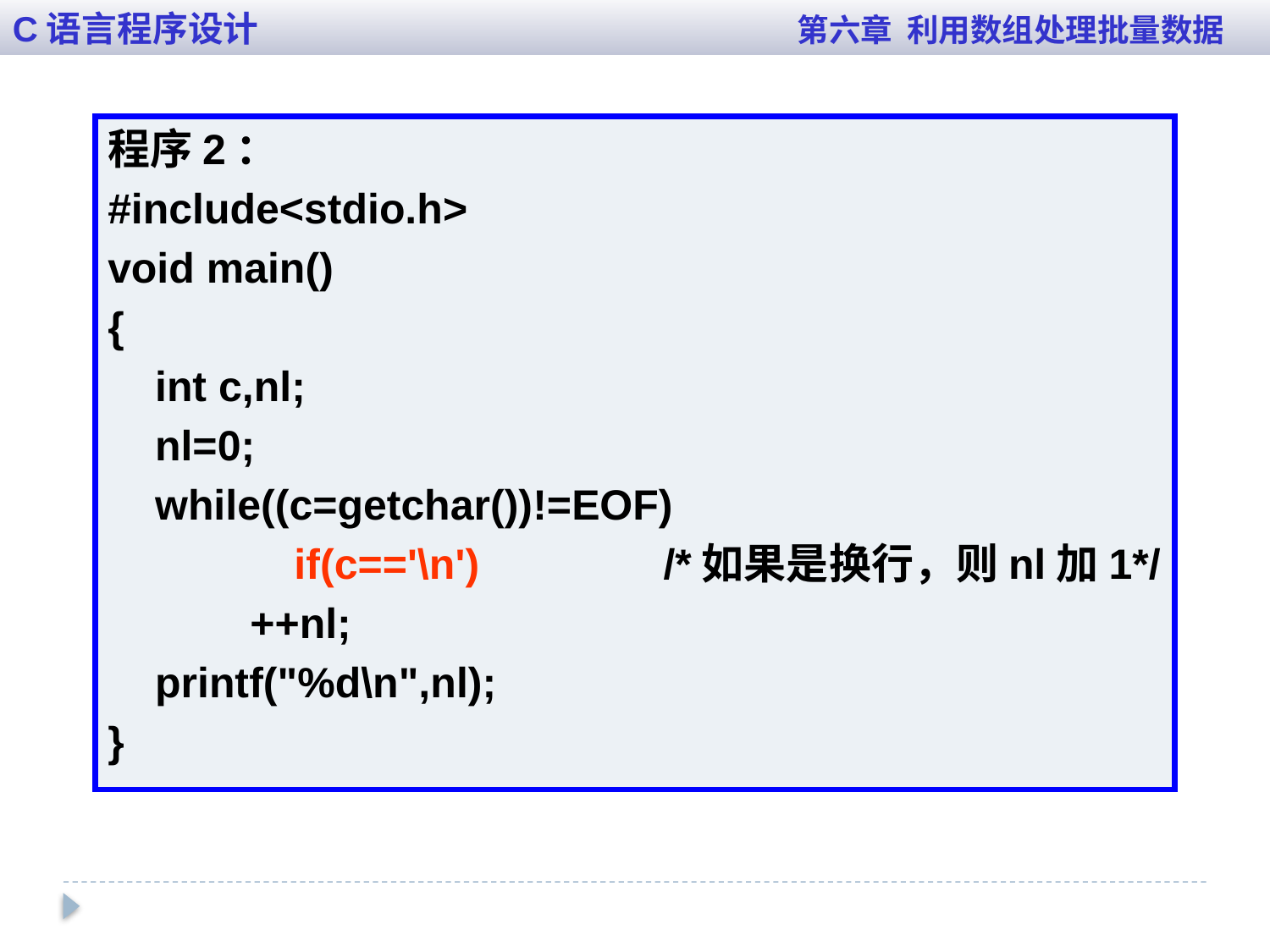

C语言程序设计                                                                   第六章  利用数组处理批量数据
程序2：
#include<stdio.h>
void main()
{
    int c,nl;
    nl=0;
    while((c=getchar())!=EOF)
		 if(c=='\n') 		/*如果是换行，则nl加1*/
	        ++nl;
    printf("%d\n",nl);
}